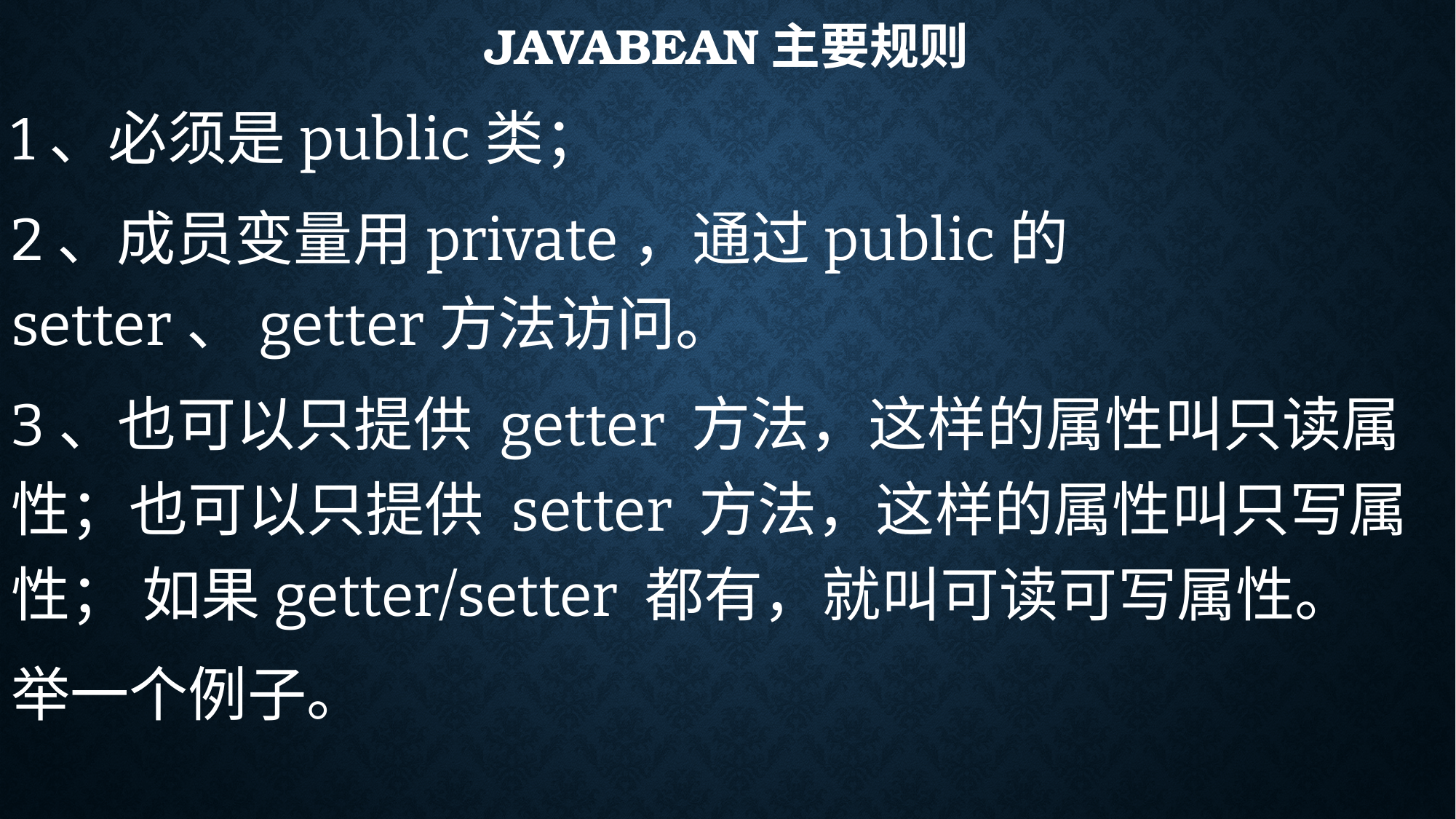

# JavaBean主要规则
1、必须是public类；
2、成员变量用private，通过public的setter、getter方法访问。
3、也可以只提供 getter 方法，这样的属性叫只读属性；也可以只提供 setter 方法，这样的属性叫只写属性； 如果getter/setter 都有，就叫可读可写属性。
举一个例子。